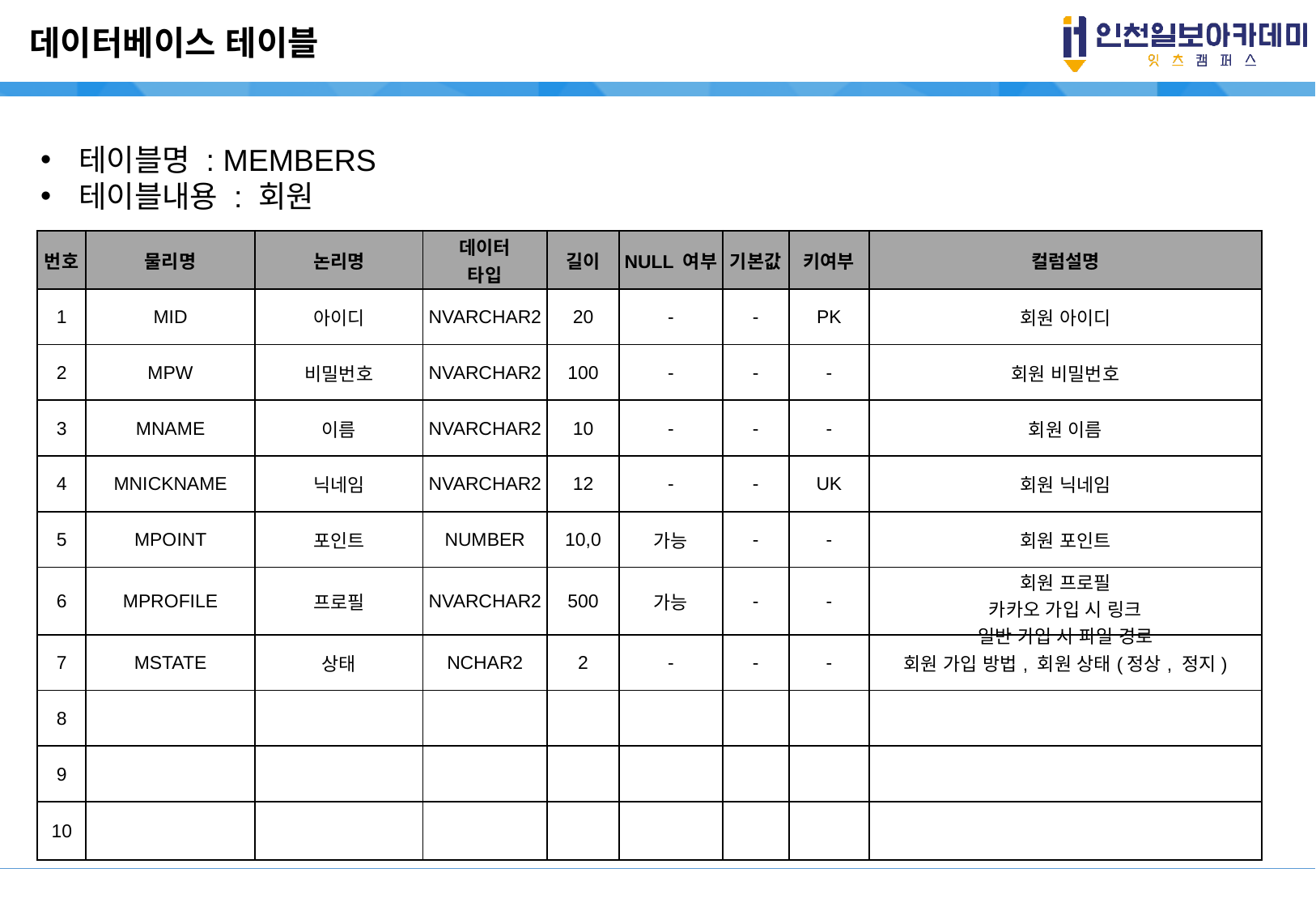

데이터베이스 테이블
테이블명 : MEMBERS
테이블내용 : 회원
| 번호 | 물리명 | 논리명 | 데이터 타입 | 길이 | NULL 여부 | 기본값 | 키여부 | 컬럼설명 |
| --- | --- | --- | --- | --- | --- | --- | --- | --- |
| 1 | MID | 아이디 | NVARCHAR2 | 20 | - | - | PK | 회원 아이디 |
| 2 | MPW | 비밀번호 | NVARCHAR2 | 100 | - | - | - | 회원 비밀번호 |
| 3 | MNAME | 이름 | NVARCHAR2 | 10 | - | - | - | 회원 이름 |
| 4 | MNICKNAME | 닉네임 | NVARCHAR2 | 12 | - | - | UK | 회원 닉네임 |
| 5 | MPOINT | 포인트 | NUMBER | 10,0 | 가능 | - | - | 회원 포인트 |
| 6 | MPROFILE | 프로필 | NVARCHAR2 | 500 | 가능 | - | - | 회원 프로필 카카오 가입 시 링크 일반 가입 시 파일 경로 |
| 7 | MSTATE | 상태 | NCHAR2 | 2 | - | - | - | 회원 가입 방법, 회원 상태(정상, 정지) |
| 8 |  |  |  |  |  |  |  |  |
| 9 |  |  |  |  |  |  |  |  |
| 10 |  |  |  |  |  |  |  |  |